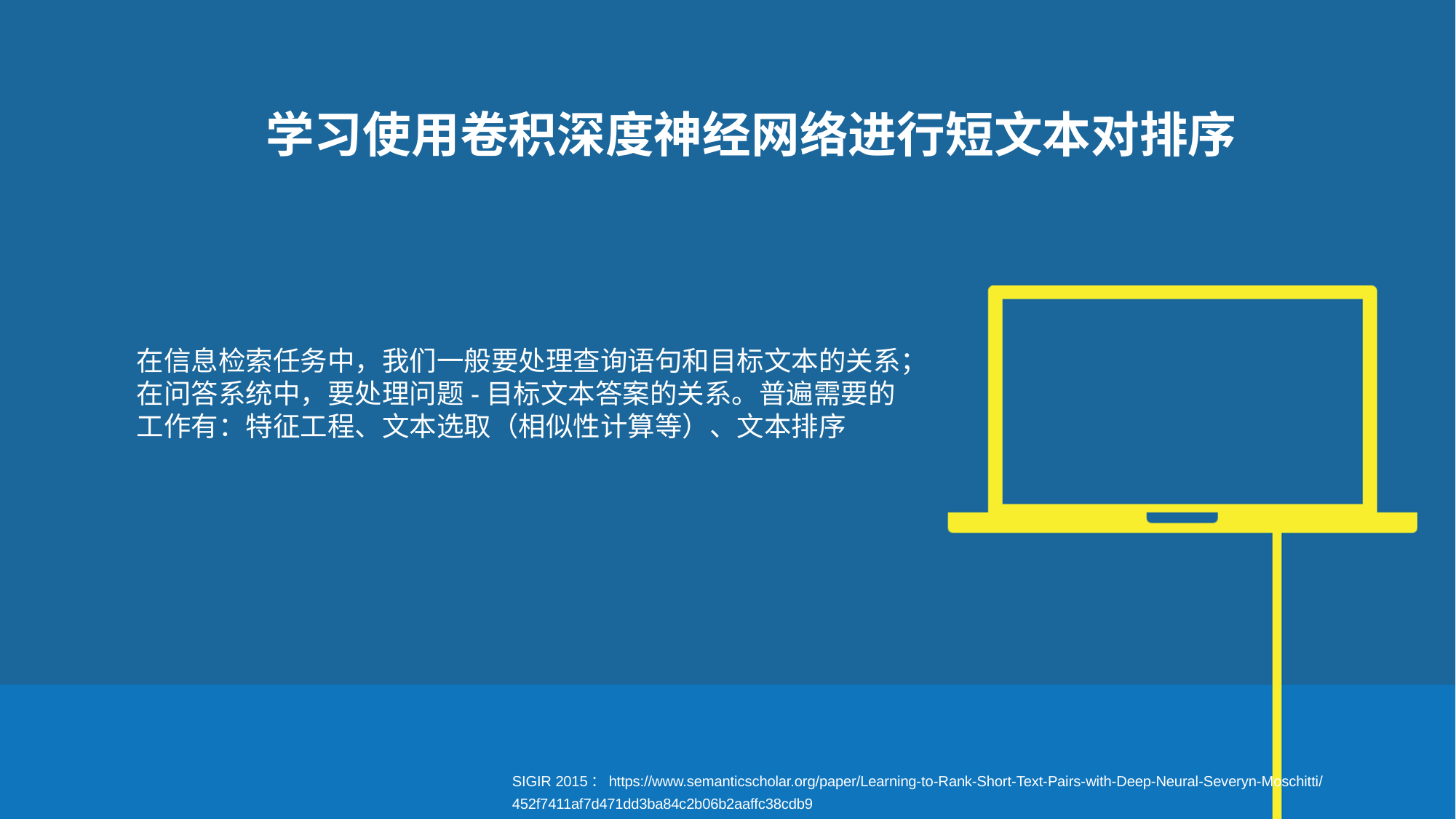

# 学习使用卷积深度神经网络进行短文本对排序
在信息检索任务中，我们一般要处理查询语句和目标文本的关系；在问答系统中，要处理问题-目标文本答案的关系。普遍需要的工作有：特征工程、文本选取（相似性计算等）、文本排序
SIGIR 2015：https://www.semanticscholar.org/paper/Learning-to-Rank-Short-Text-Pairs-with-Deep-Neural-Severyn-Moschitti/452f7411af7d471dd3ba84c2b06b2aaffc38cdb9